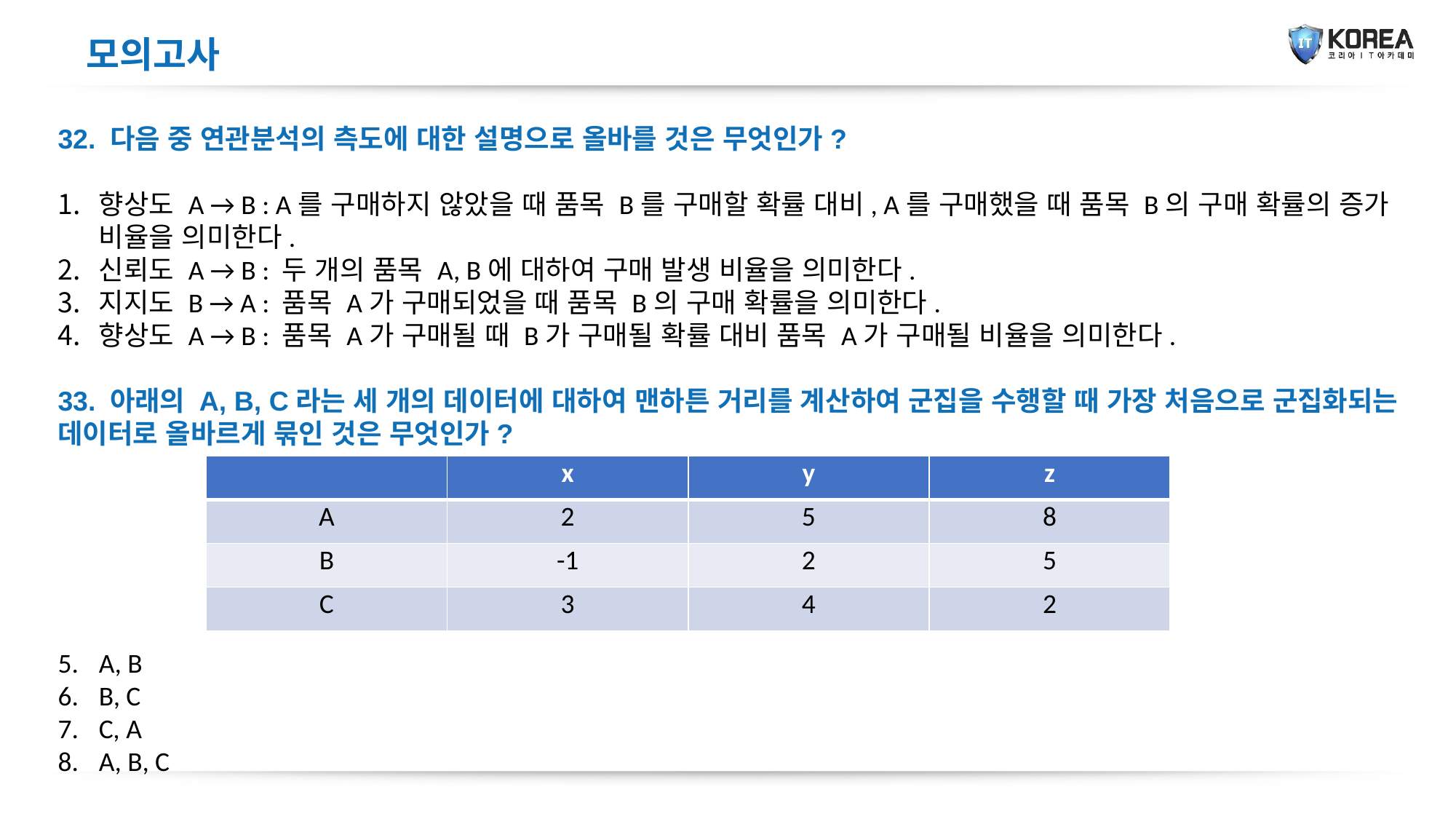

모의고사
32. 다음 중 연관분석의 측도에 대한 설명으로 올바를 것은 무엇인가?

향상도 A → B : A를 구매하지 않았을 때 품목 B를 구매할 확률 대비, A를 구매했을 때 품목 B의 구매 확률의 증가 비율을 의미한다.
신뢰도 A → B : 두 개의 품목 A, B에 대하여 구매 발생 비율을 의미한다.
지지도 B → A : 품목 A가 구매되었을 때 품목 B의 구매 확률을 의미한다.
향상도 A → B : 품목 A가 구매될 때 B가 구매될 확률 대비 품목 A가 구매될 비율을 의미한다.

33. 아래의 A, B, C라는 세 개의 데이터에 대하여 맨하튼 거리를 계산하여 군집을 수행할 때 가장 처음으로 군집화되는 데이터로 올바르게 묶인 것은 무엇인가?

A, B
B, C
C, A
A, B, C
|  | x | y | z |
| --- | --- | --- | --- |
| A | 2 | 5 | 8 |
| B | -1 | 2 | 5 |
| C | 3 | 4 | 2 |